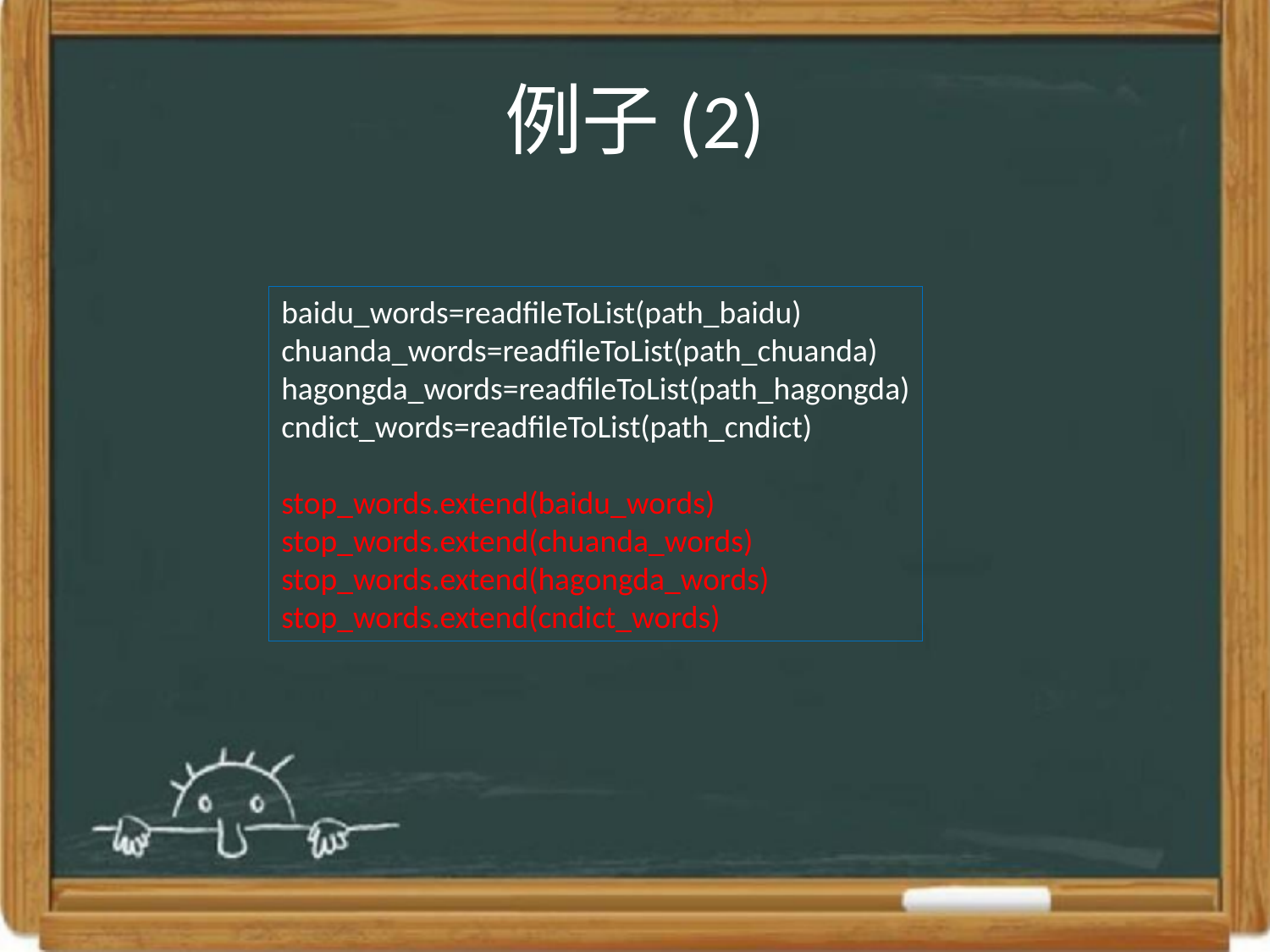

# 例子(2)
baidu_words=readfileToList(path_baidu)
chuanda_words=readfileToList(path_chuanda)
hagongda_words=readfileToList(path_hagongda)
cndict_words=readfileToList(path_cndict)

stop_words.extend(baidu_words)
stop_words.extend(chuanda_words)
stop_words.extend(hagongda_words)
stop_words.extend(cndict_words)